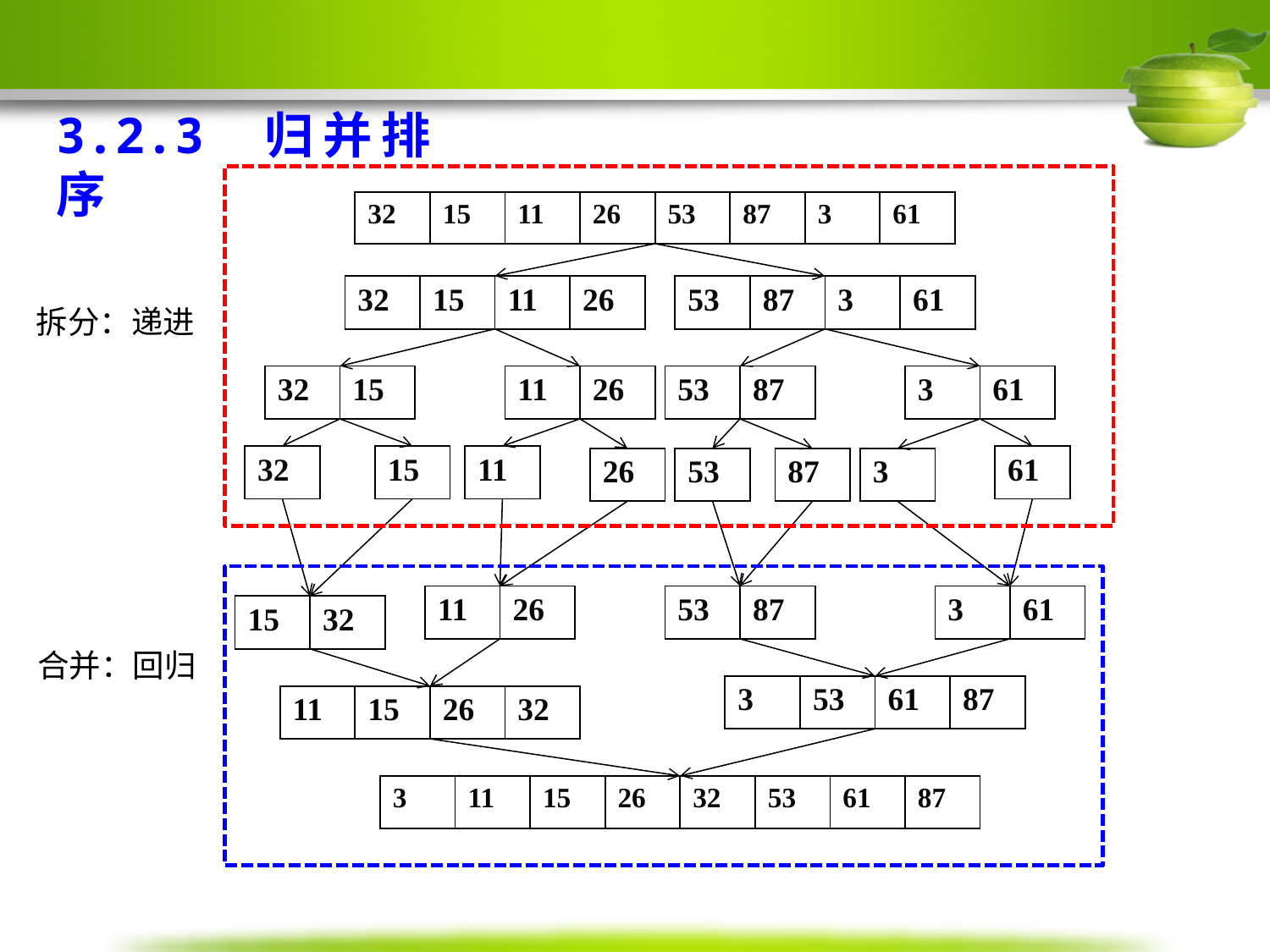

3.2.3 归并排序

| 32 | 15 | 11 | 26 | 53 | 87 | 3 | 61 |
| --- | --- | --- | --- | --- | --- | --- | --- |
| 32 | 15 | 11 | 26 |
| --- | --- | --- | --- |
| 53 | 87 | 3 | 61 |
| --- | --- | --- | --- |
拆分：递进
| 32 | 15 |
| --- | --- |
| 11 | 26 |
| --- | --- |
| 53 | 87 |
| --- | --- |
| 3 | 61 |
| --- | --- |
| 32 |
| --- |
| 15 |
| --- |
| 11 |
| --- |
| 61 |
| --- |
| 26 |
| --- |
| 53 |
| --- |
| 87 |
| --- |
| 3 |
| --- |

| 11 | 26 |
| --- | --- |
| 53 | 87 |
| --- | --- |
| 3 | 61 |
| --- | --- |
| 15 | 32 |
| --- | --- |
合并：回归
| 3 | 53 | 61 | 87 |
| --- | --- | --- | --- |
| 11 | 15 | 26 | 32 |
| --- | --- | --- | --- |
| 3 | 11 | 15 | 26 | 32 | 53 | 61 | 87 |
| --- | --- | --- | --- | --- | --- | --- | --- |